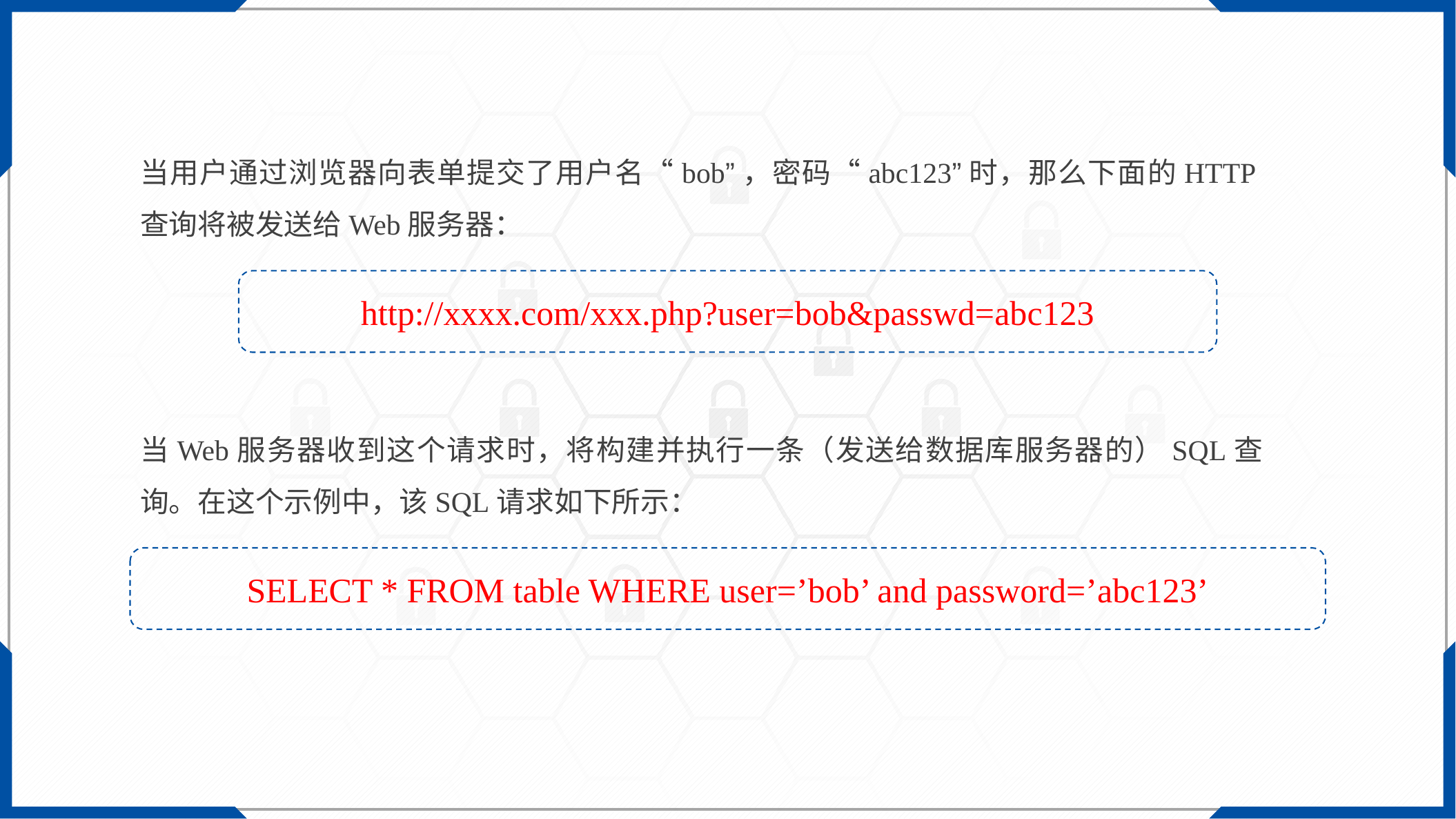

当用户通过浏览器向表单提交了用户名“bob”，密码“abc123”时，那么下面的HTTP查询将被发送给Web服务器：
http://xxxx.com/xxx.php?user=bob&passwd=abc123
当Web服务器收到这个请求时，将构建并执行一条（发送给数据库服务器的）SQL查询。在这个示例中，该SQL请求如下所示：
SELECT * FROM table WHERE user=’bob’ and password=’abc123’